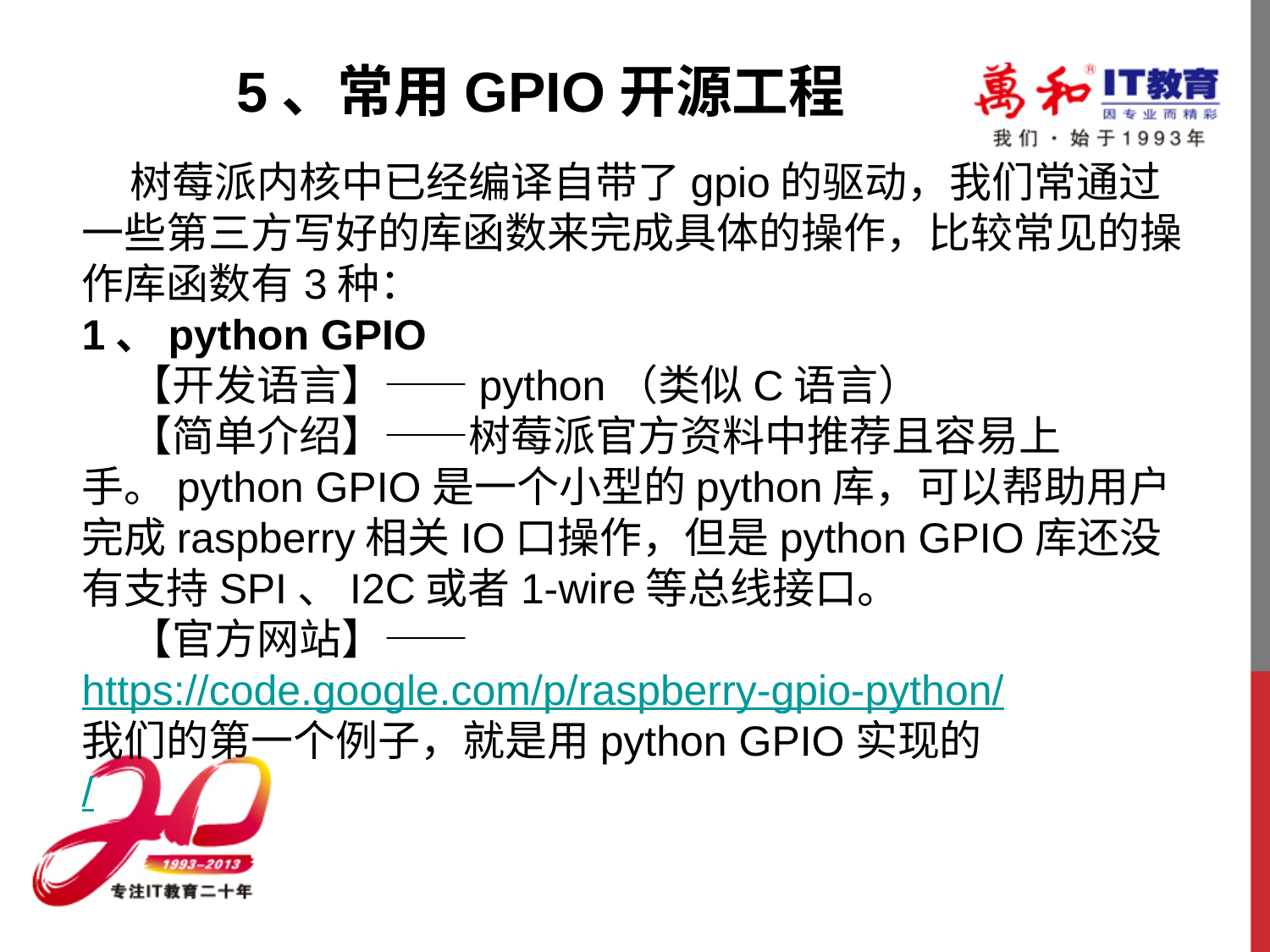

5、常用GPIO开源工程
    树莓派内核中已经编译自带了gpio的驱动，我们常通过一些第三方写好的库函数来完成具体的操作，比较常见的操作库函数有3种：
1、python GPIO
    【开发语言】——python（类似C语言）
    【简单介绍】——树莓派官方资料中推荐且容易上手。python GPIO是一个小型的python库，可以帮助用户完成raspberry相关IO口操作，但是python GPIO库还没有支持SPI、I2C或者1-wire等总线接口。
    【官方网站】—— https://code.google.com/p/raspberry-gpio-python/
我们的第一个例子，就是用python GPIO实现的
/